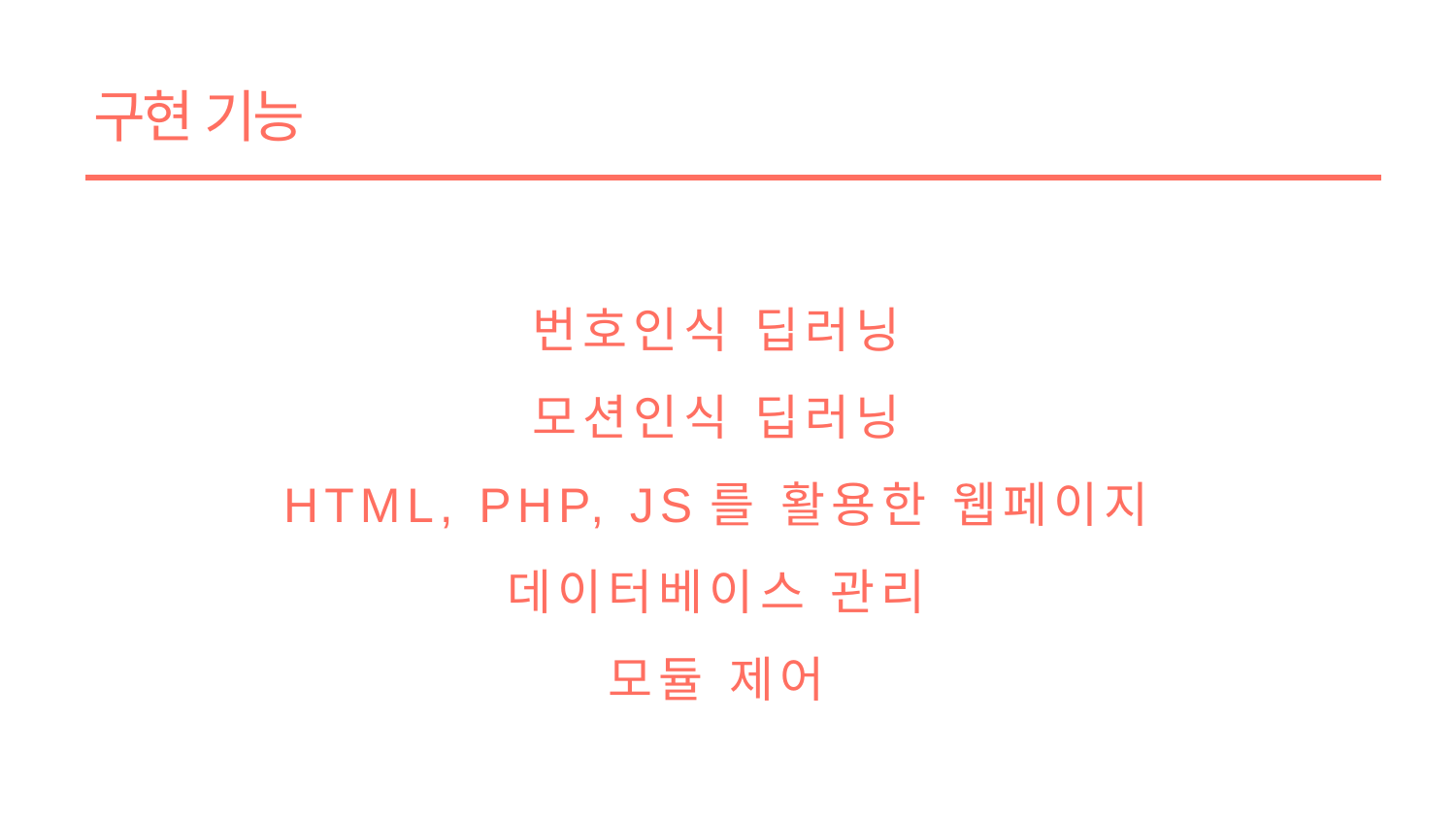

구현 기능
번호인식 딥러닝
모션인식 딥러닝
HTML, PHP, JS를 활용한 웹페이지
데이터베이스 관리
모듈 제어